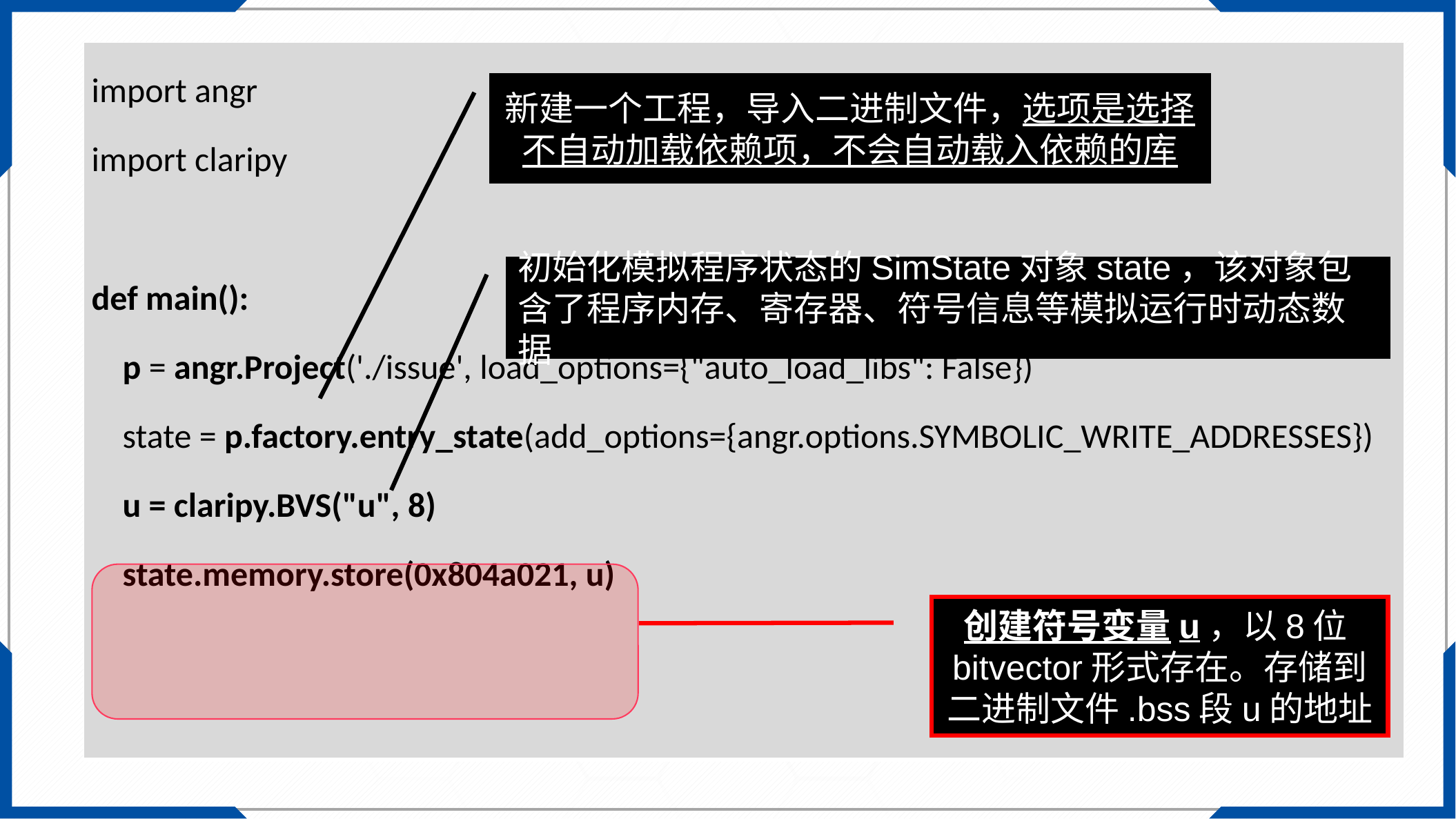

| import angr import claripy def main(): p = angr.Project('./issue', load\_options={"auto\_load\_libs": False}) state = p.factory.entry\_state(add\_options={angr.options.SYMBOLIC\_WRITE\_ADDRESSES}) u = claripy.BVS("u", 8) state.memory.store(0x804a021, u) |
| --- |
新建一个工程，导入二进制文件，选项是选择不自动加载依赖项，不会自动载入依赖的库
初始化模拟程序状态的SimState对象state，该对象包含了程序内存、寄存器、符号信息等模拟运行时动态数据

创建符号变量u，以8位bitvector形式存在。存储到二进制文件.bss段u的地址